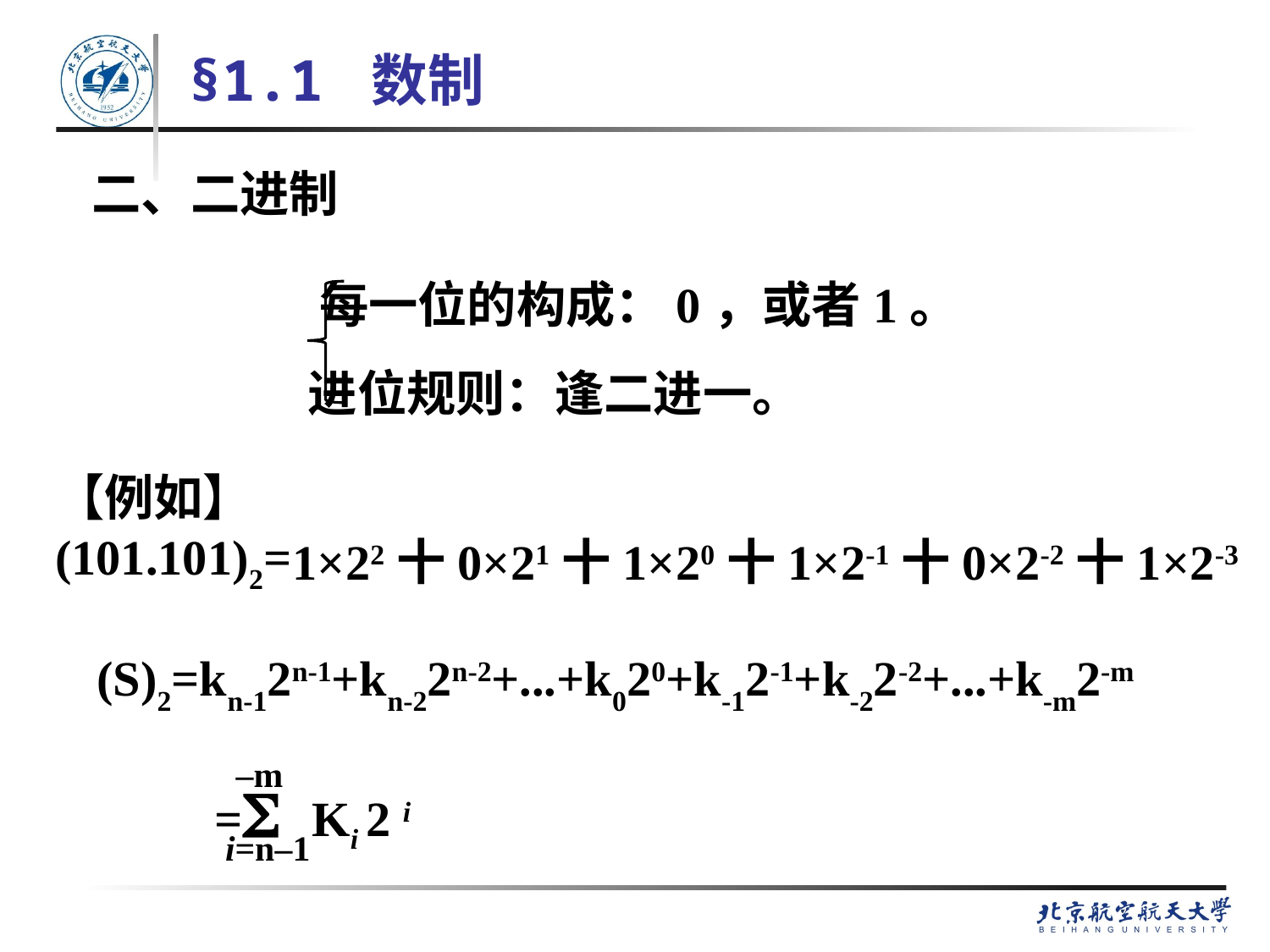

# §1.1 数制
二、二进制
     每一位的构成：0，或者1。
    进位规则：逢二进一。

【例如】
(101.101)2=
1×22十0×21十1×20十1×2-1十0×2-2十1×2-3
(S)2=kn-12n-1+kn-22n-2+...+k020+k-12-1+k-22-2+...+k-m2-m
–m
=Σ  Ki 2 i
i=n–1
4